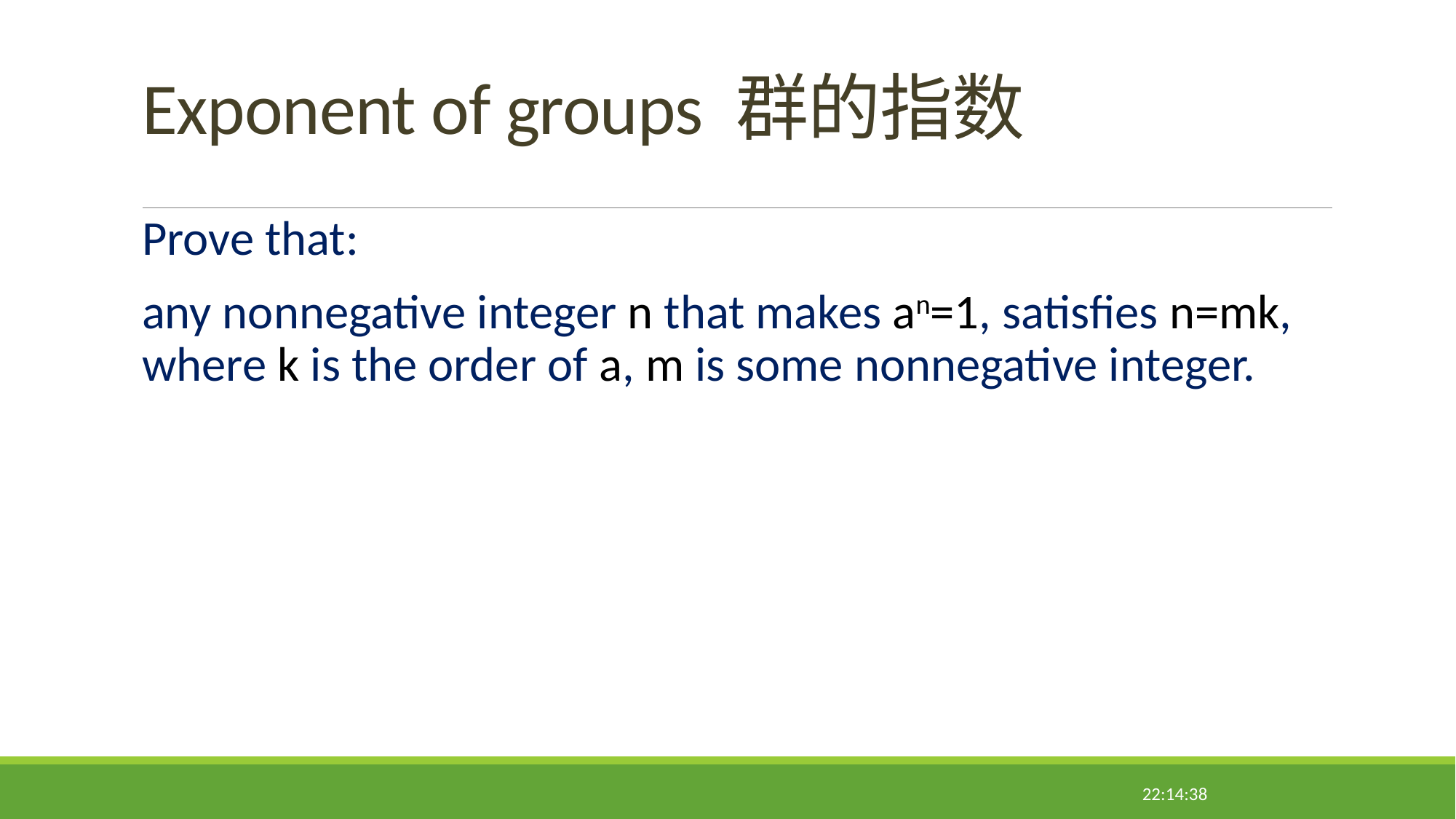

# Exponent of groups 群的指数
Prove that:
any nonnegative integer n that makes an=1, satisfies n=mk, where k is the order of a, m is some nonnegative integer.
22:14:38